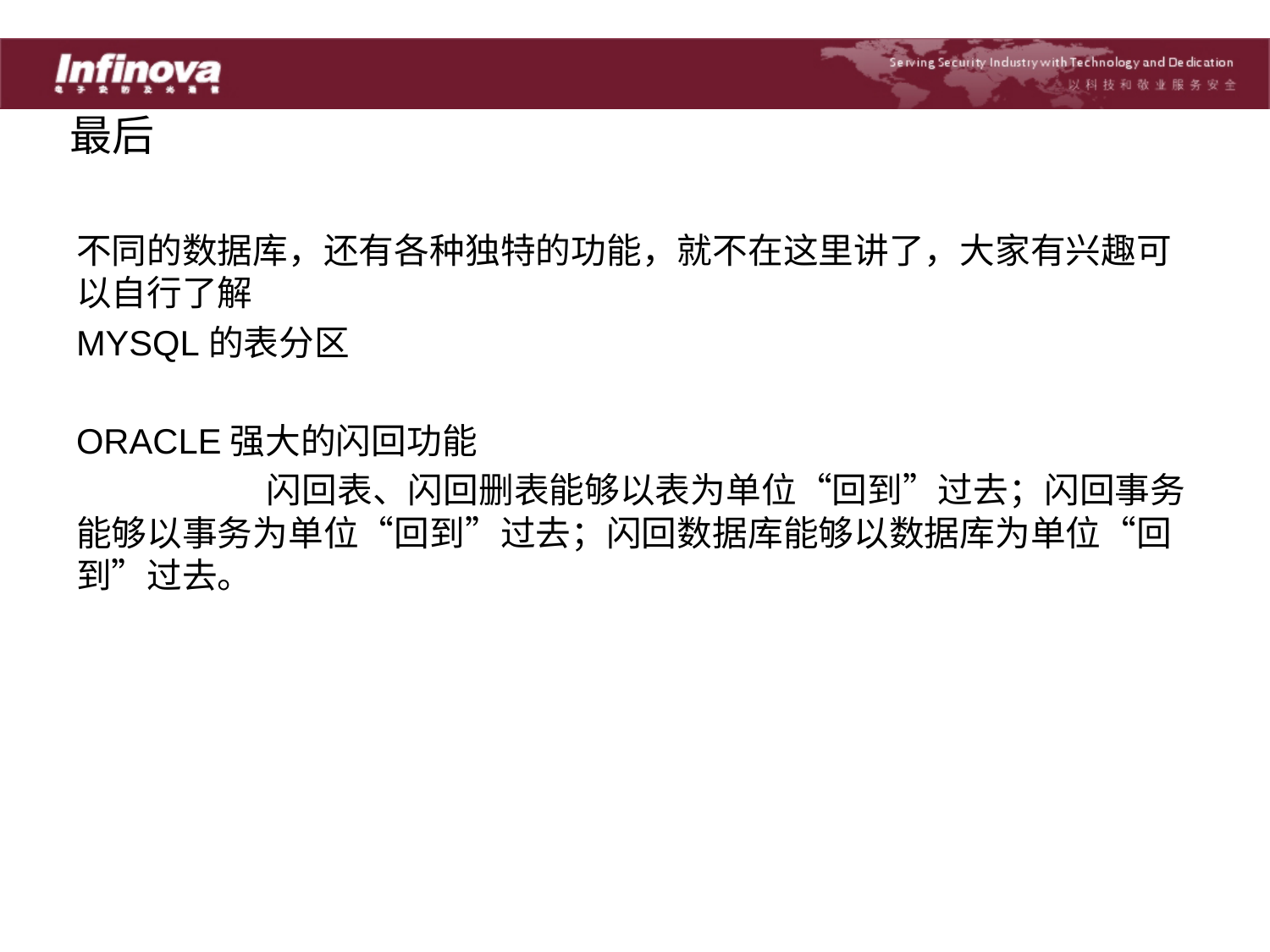

# 最后
不同的数据库，还有各种独特的功能，就不在这里讲了，大家有兴趣可以自行了解
MYSQL的表分区

ORACLE强大的闪回功能
	       闪回表、闪回删表能够以表为单位“回到”过去；闪回事务能够以事务为单位“回到”过去；闪回数据库能够以数据库为单位“回到”过去。